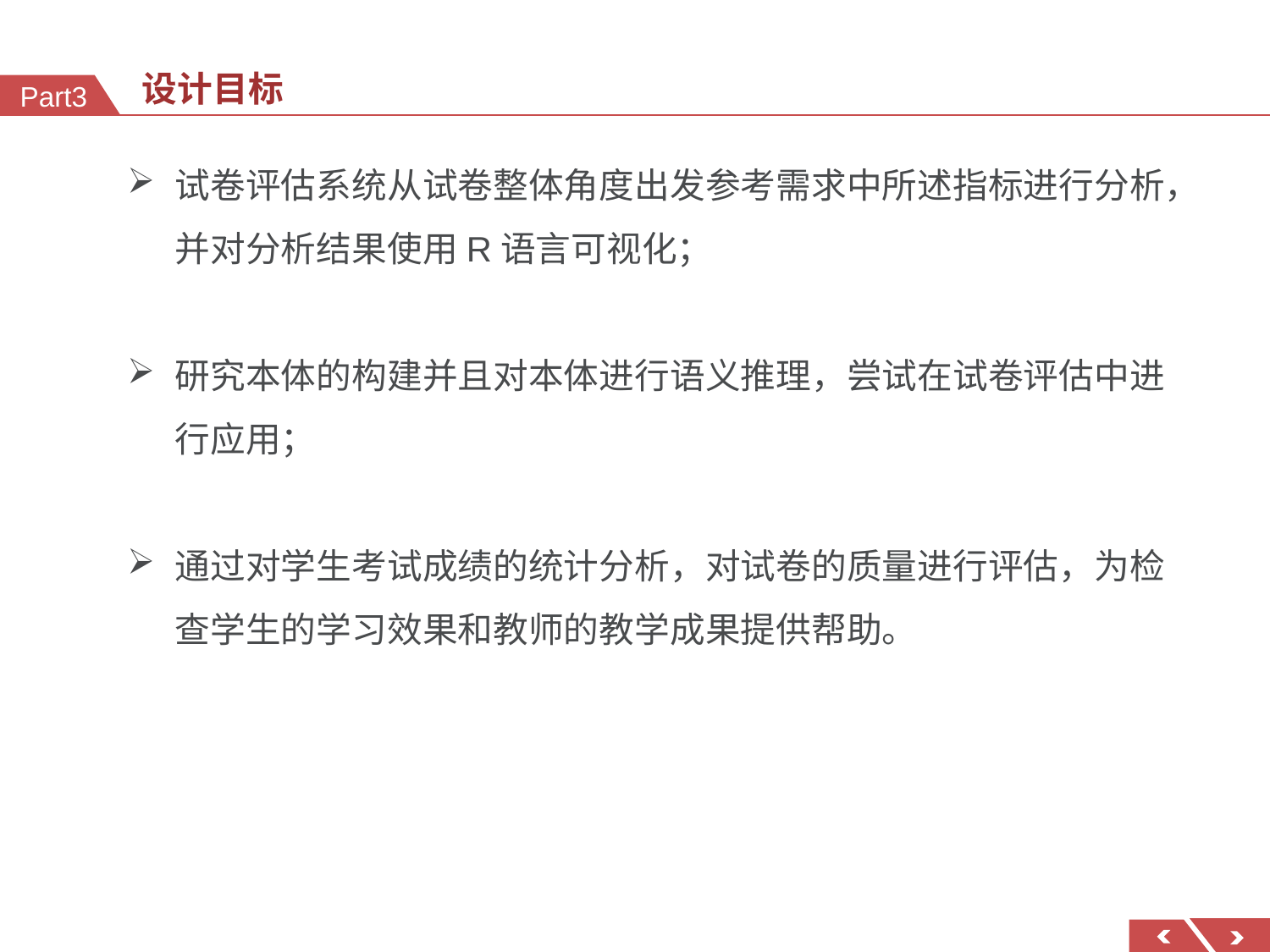

# 设计目标
Part3
试卷评估系统从试卷整体角度出发参考需求中所述指标进行分析，并对分析结果使用R语言可视化；

研究本体的构建并且对本体进行语义推理，尝试在试卷评估中进行应用；

通过对学生考试成绩的统计分析，对试卷的质量进行评估，为检查学生的学习效果和教师的教学成果提供帮助。